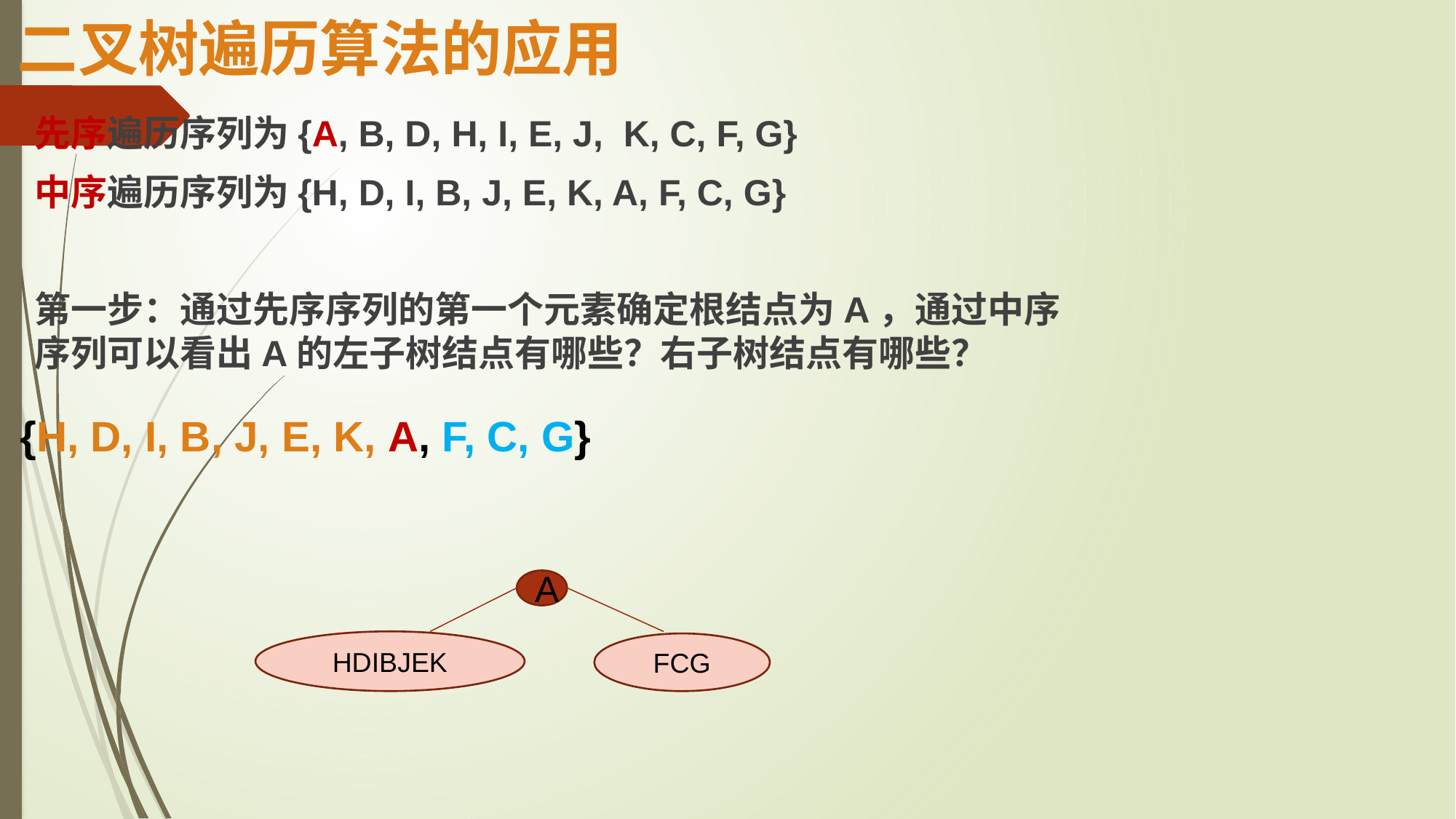

二叉树遍历算法的应用
先序遍历序列为{A, B, D, H, I, E, J,  K, C, F, G}
中序遍历序列为{H, D, I, B, J, E, K, A, F, C, G}

第一步：通过先序序列的第一个元素确定根结点为A，通过中序序列可以看出A的左子树结点有哪些？右子树结点有哪些？
{H, D, I, B, J, E, K, A, F, C, G}
A
HDIBJEK
FCG